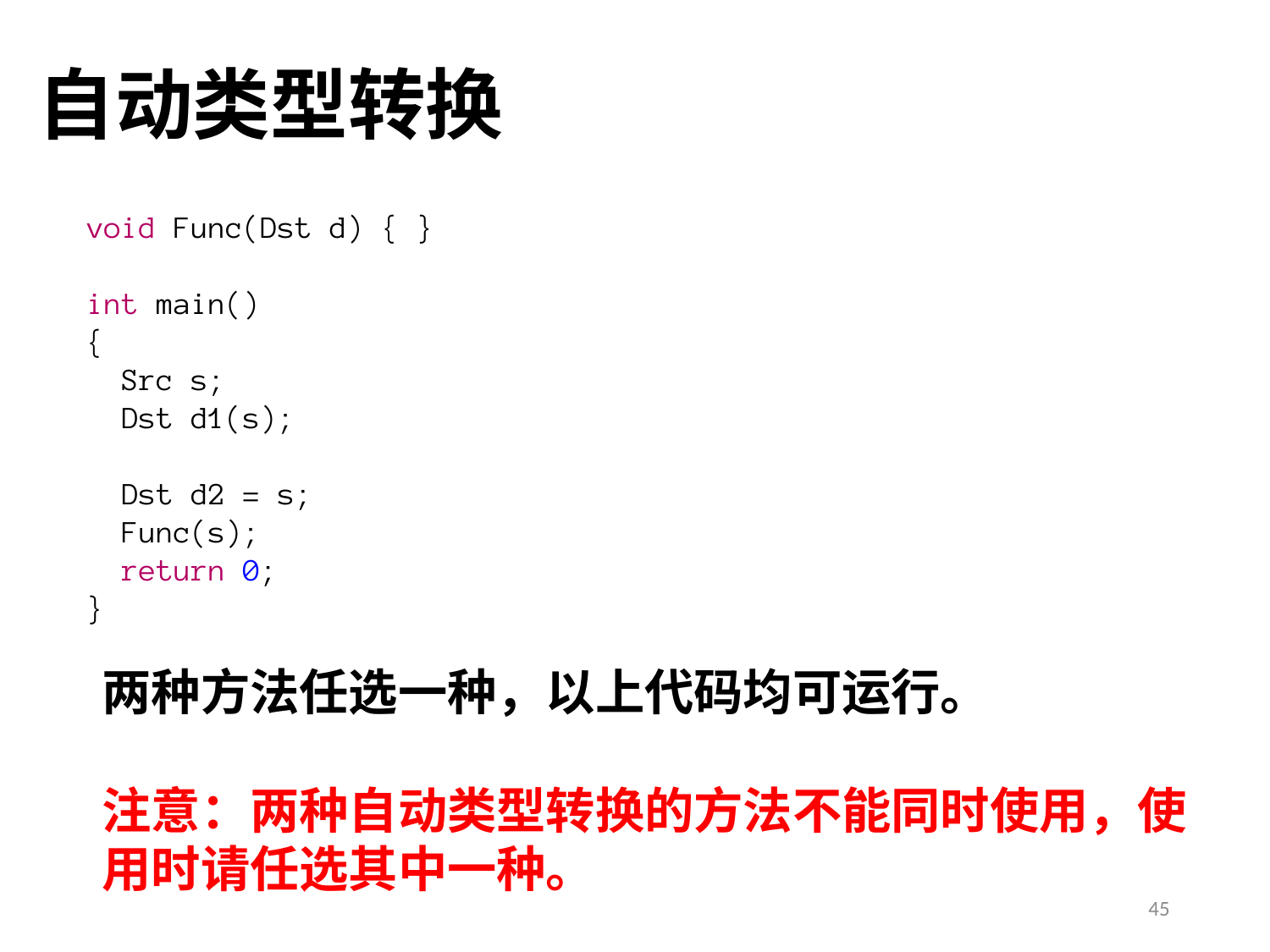

# 自动类型转换
void Func(Dst d) { }

int main()
{
  Src s;
  Dst d1(s);

  Dst d2 = s;
  Func(s);
  return 0;
}
两种方法任选一种，以上代码均可运行。

注意：两种自动类型转换的方法不能同时使用，使用时请任选其中一种。
45